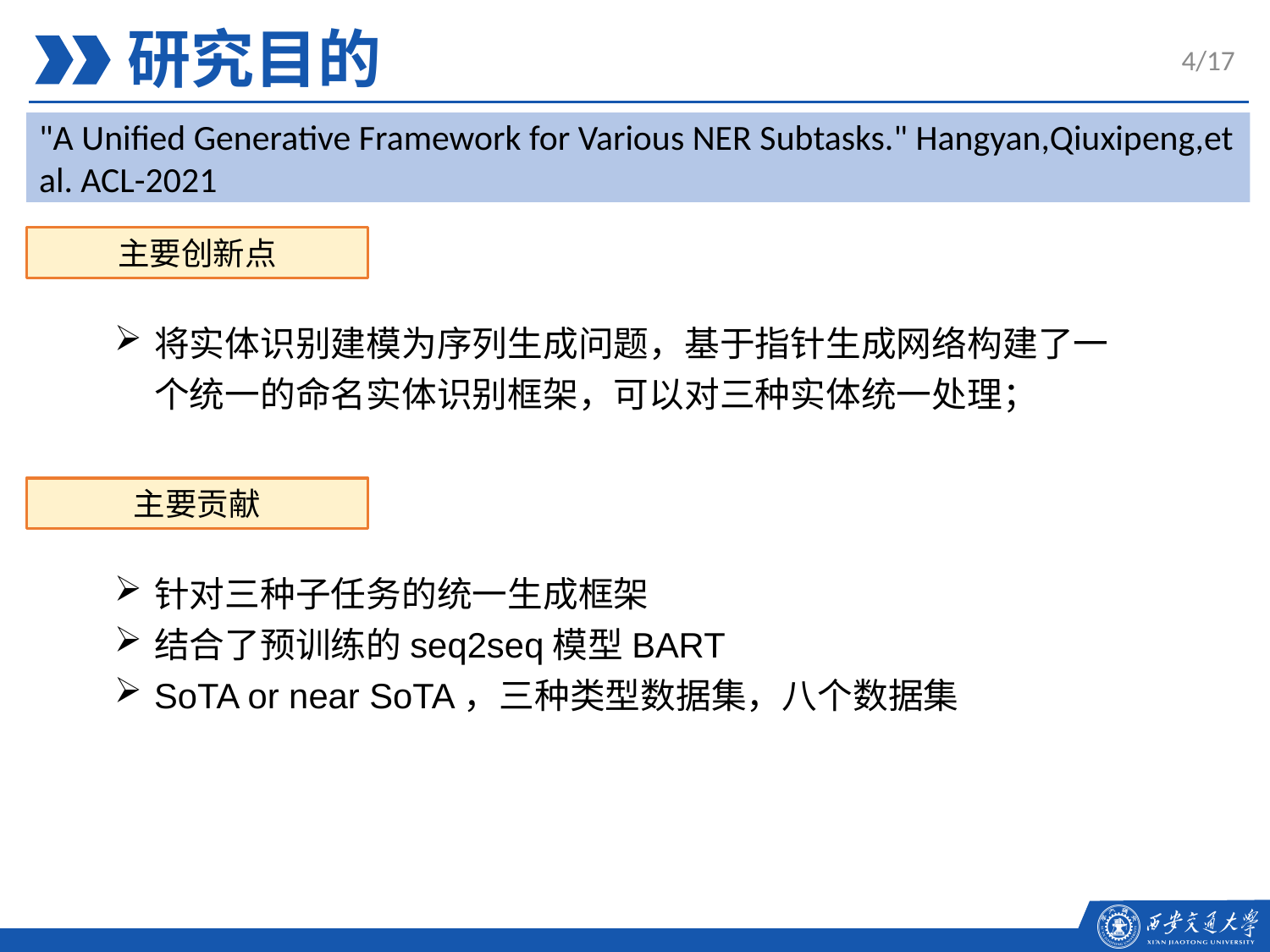

研究目的
4/17
"A Unified Generative Framework for Various NER Subtasks." Hangyan,Qiuxipeng,et al. ACL-2021
主要创新点
将实体识别建模为序列生成问题，基于指针生成网络构建了一个统一的命名实体识别框架，可以对三种实体统一处理；
主要贡献
针对三种子任务的统一生成框架
结合了预训练的seq2seq模型BART
SoTA or near SoTA，三种类型数据集，八个数据集